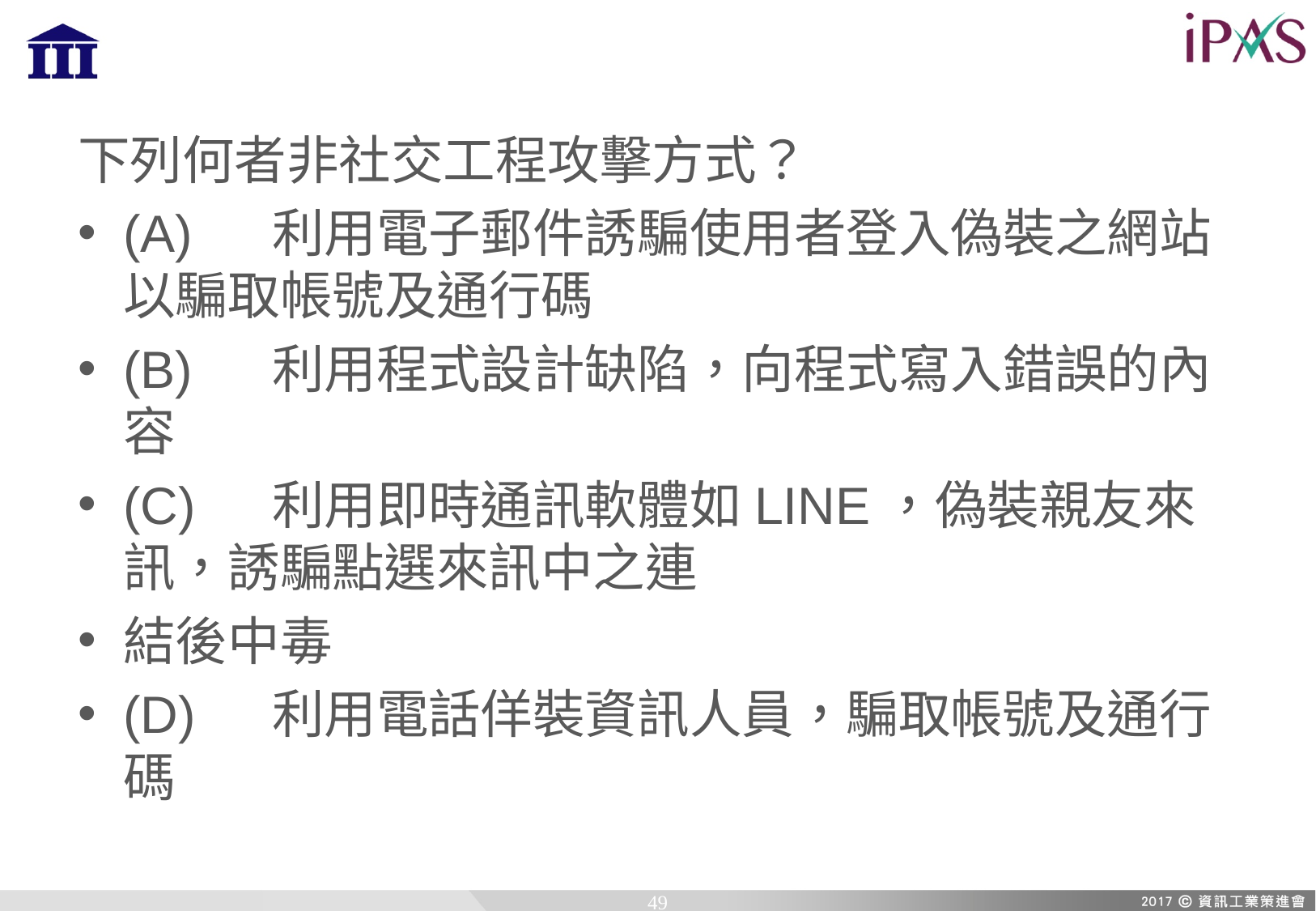

下列何者非社交工程攻擊方式？
(A)	 利用電子郵件誘騙使用者登入偽裝之網站以騙取帳號及通行碼
(B)	 利用程式設計缺陷，向程式寫入錯誤的內容
(C)	 利用即時通訊軟體如LINE，偽裝親友來訊，誘騙點選來訊中之連
結後中毒
(D)	 利用電話佯裝資訊人員，騙取帳號及通行碼
49